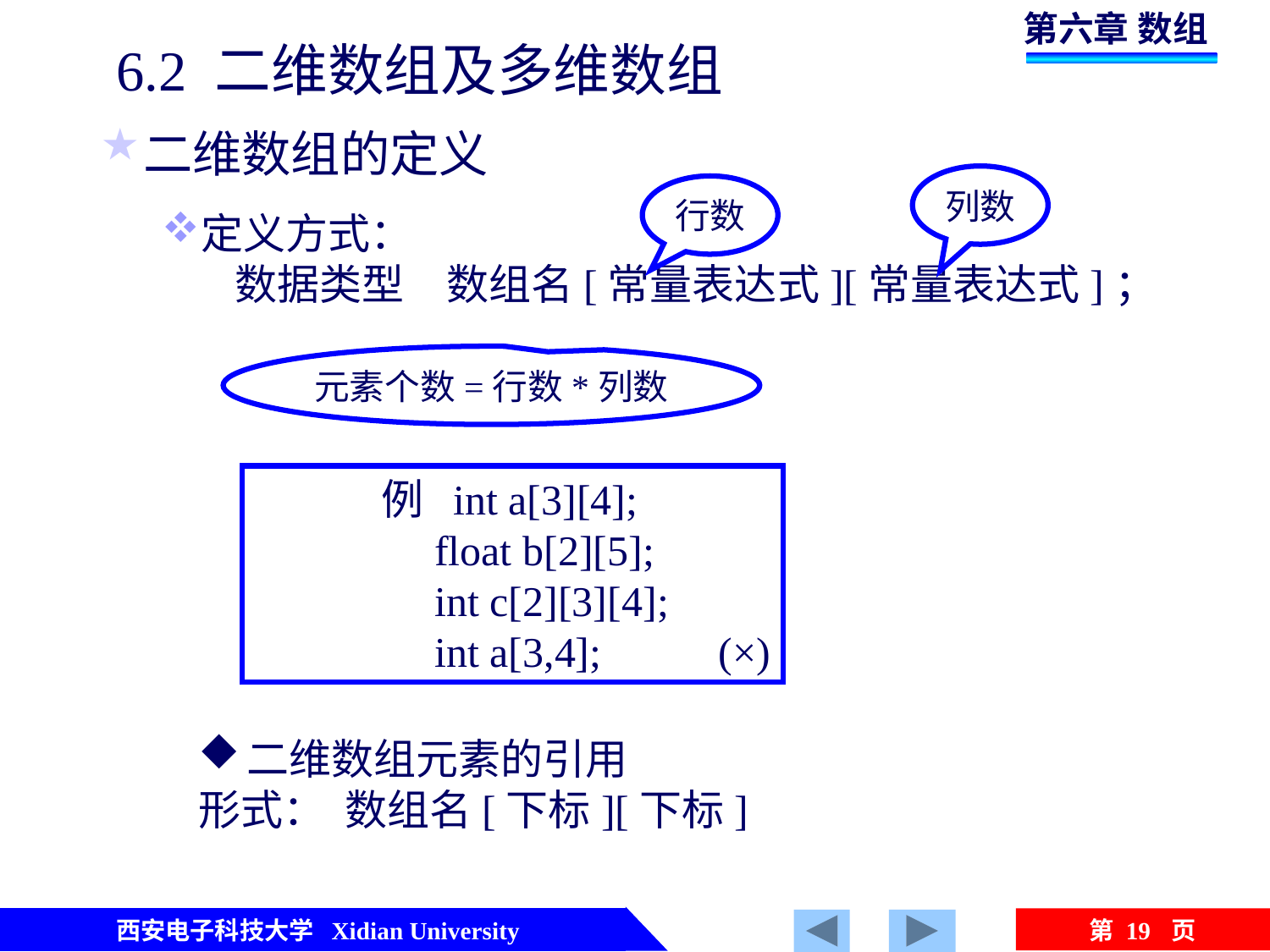

6.2 二维数组及多维数组
第六章 数组

二维数组的定义
定义方式：
　数据类型　数组名[常量表达式][常量表达式]；
列数
行数
元素个数=行数*列数

例  int a[3][4];
     float b[2][5];
     int c[2][3][4];
     int a[3,4];           (×)

二维数组元素的引用
形式：  数组名[下标][下标]